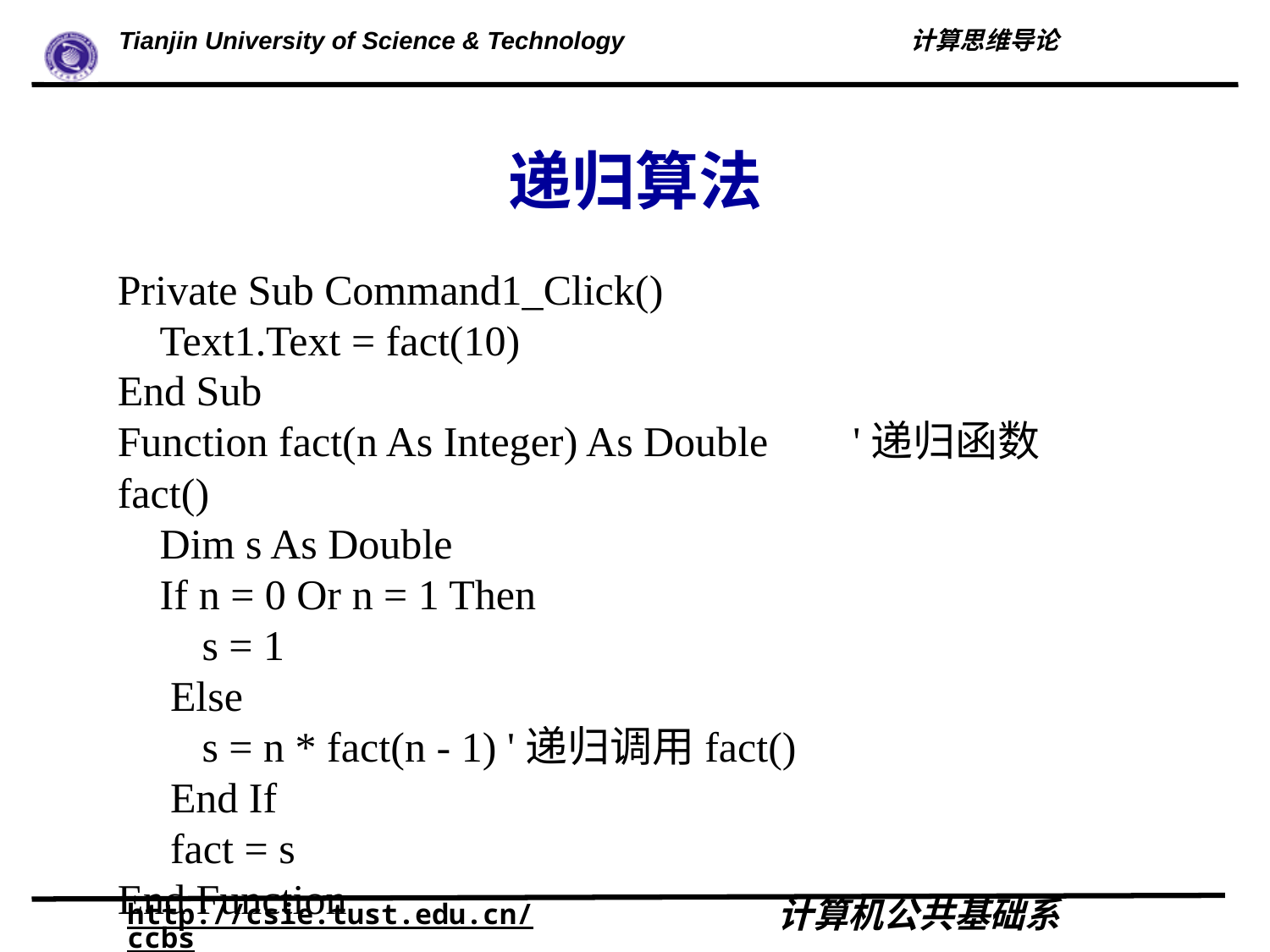

# 递归算法
Private Sub Command1_Click()
    Text1.Text = fact(10)
End Sub
Function fact(n As Integer) As Double        '递归函数fact()
    Dim s As Double
    If n = 0 Or n = 1 Then
        s = 1
     Else
        s = n * fact(n - 1) '递归调用fact()
     End If
     fact = s
End Function